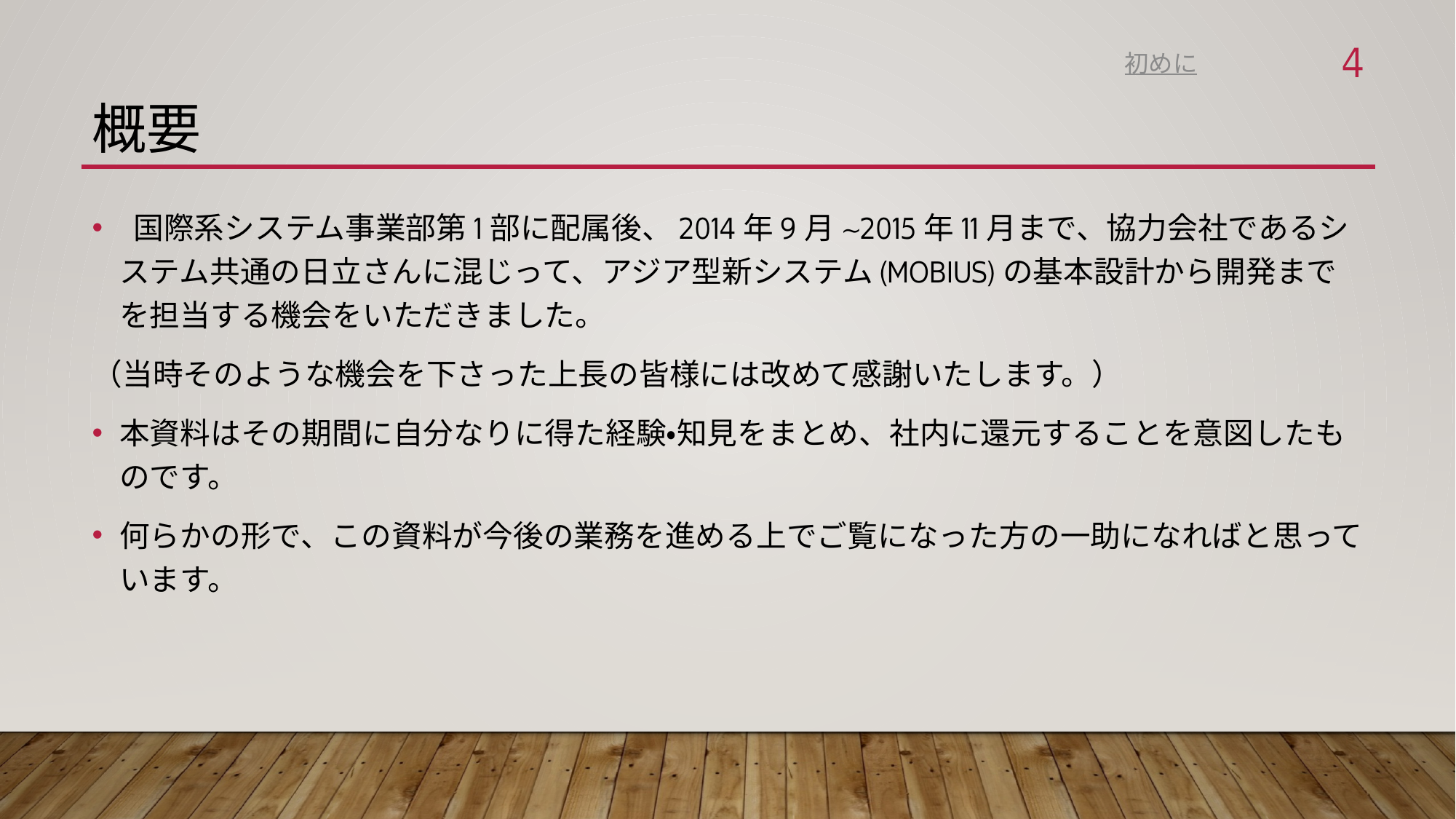

4
初めに
# 概要
 国際系システム事業部第1部に配属後、2014年9月~2015年11月まで、協力会社であるシステム共通の日立さんに混じって、アジア型新システム(MOBIUS)の基本設計から開発までを担当する機会をいただきました。
（当時そのような機会を下さった上長の皆様には改めて感謝いたします。）
本資料はその期間に自分なりに得た経験・知見をまとめ、社内に還元することを意図したものです。
何らかの形で、この資料が今後の業務を進める上でご覧になった方の一助になればと思っています。